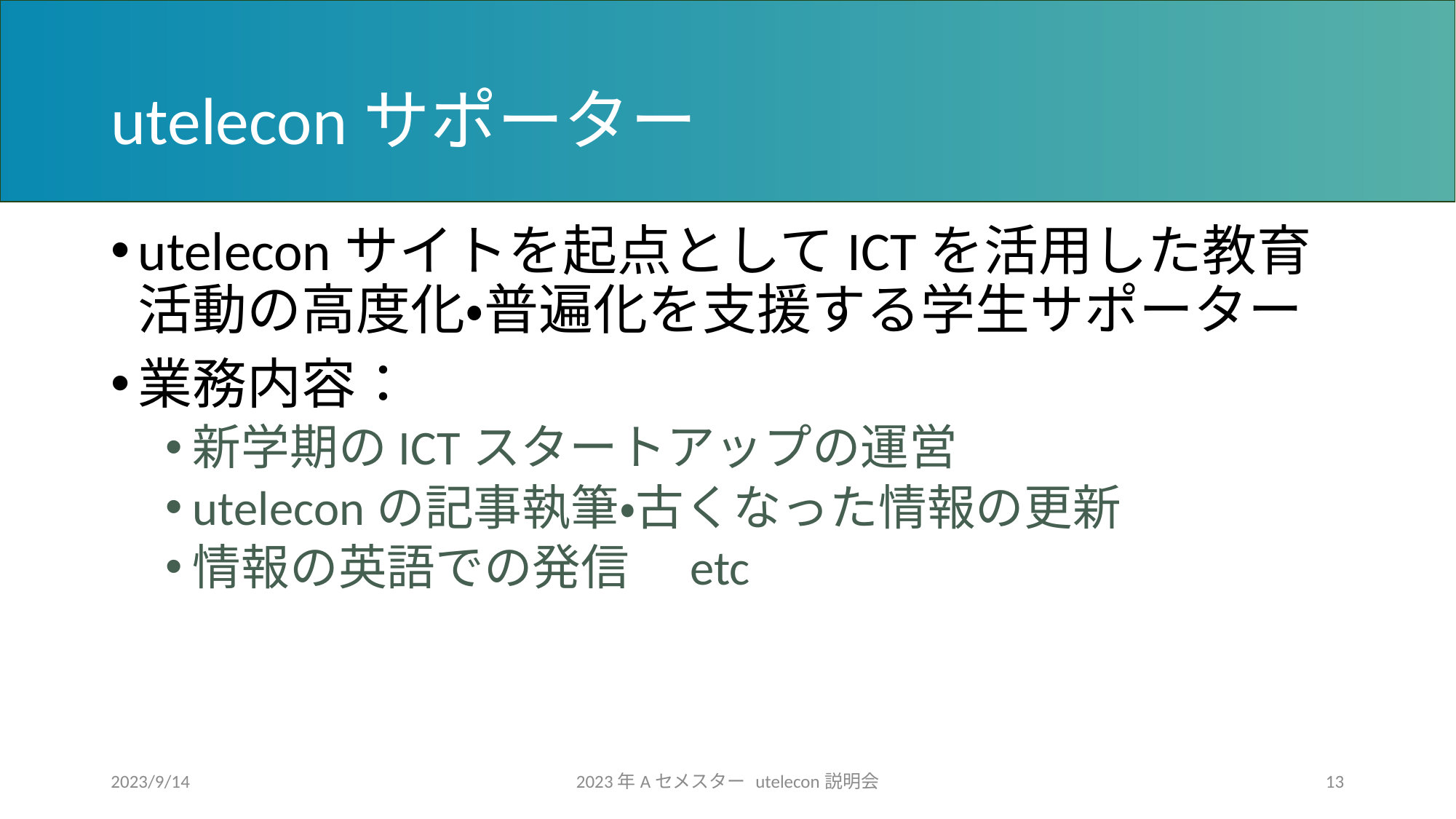

# uteleconサポーター
uteleconサイトを起点としてICTを活用した教育活動の高度化・普遍化を支援する学生サポーター
業務内容：
新学期のICTスタートアップの運営
uteleconの記事執筆・古くなった情報の更新
情報の英語での発信　etc
2023/9/14
2023年Aセメスター utelecon説明会
13